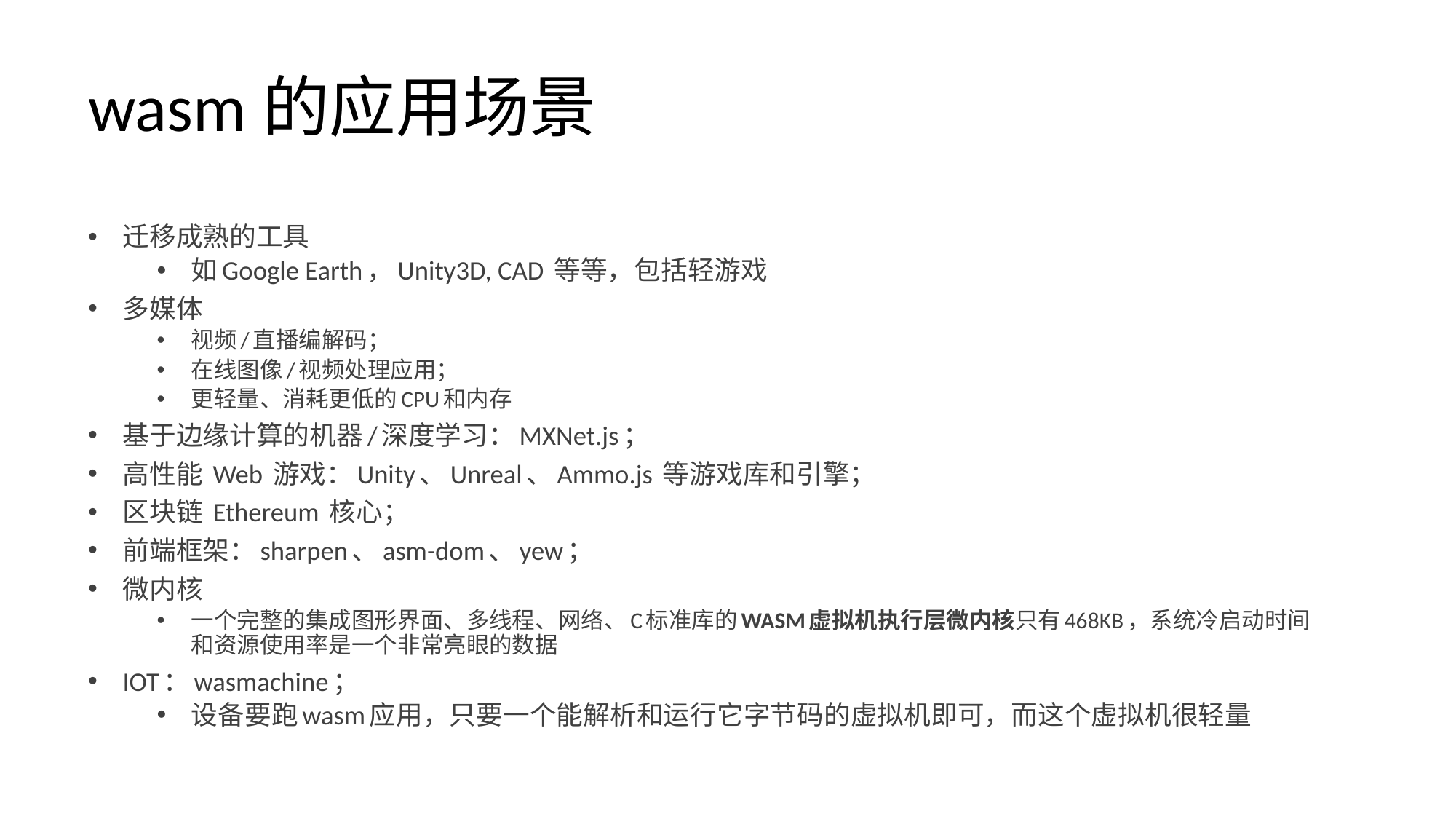

# wasm的应用场景
迁移成熟的工具
如Google Earth，Unity3D, CAD 等等，包括轻游戏
多媒体
视频/直播编解码；
在线图像/视频处理应用；
更轻量、消耗更低的CPU和内存
基于边缘计算的机器/深度学习：MXNet.js；
高性能 Web 游戏：Unity、Unreal、Ammo.js 等游戏库和引擎；
区块链 Ethereum 核心；
前端框架：sharpen、asm-dom、yew；
微内核
一个完整的集成图形界面、多线程、网络、C标准库的WASM虚拟机执行层微内核只有468KB，系统冷启动时间和资源使用率是一个非常亮眼的数据
IOT：wasmachine；
设备要跑wasm应用，只要一个能解析和运行它字节码的虚拟机即可，而这个虚拟机很轻量